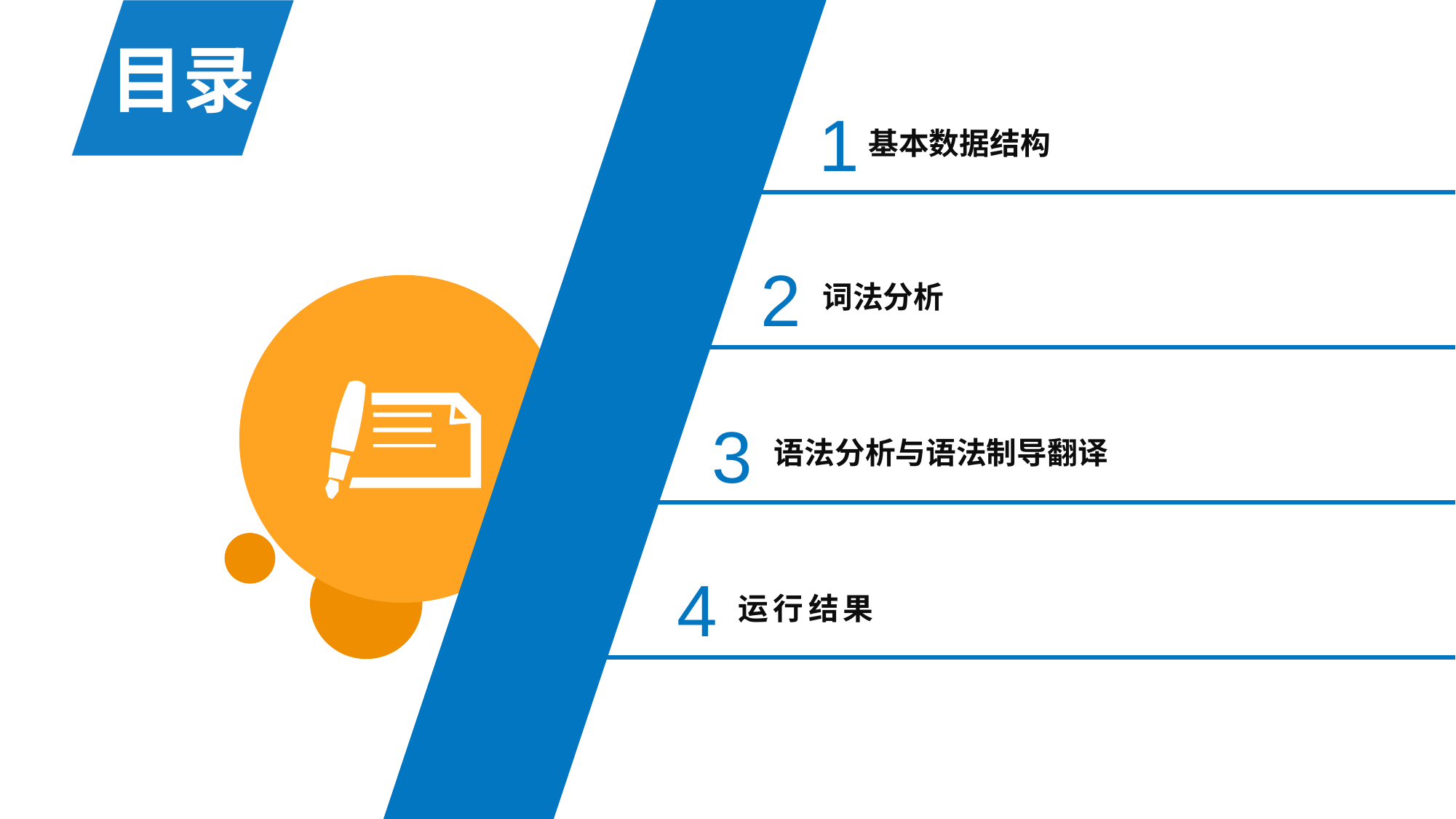

目录
1
基本数据结构
2
词法分析

3
语法分析与语法制导翻译

4
运行结果